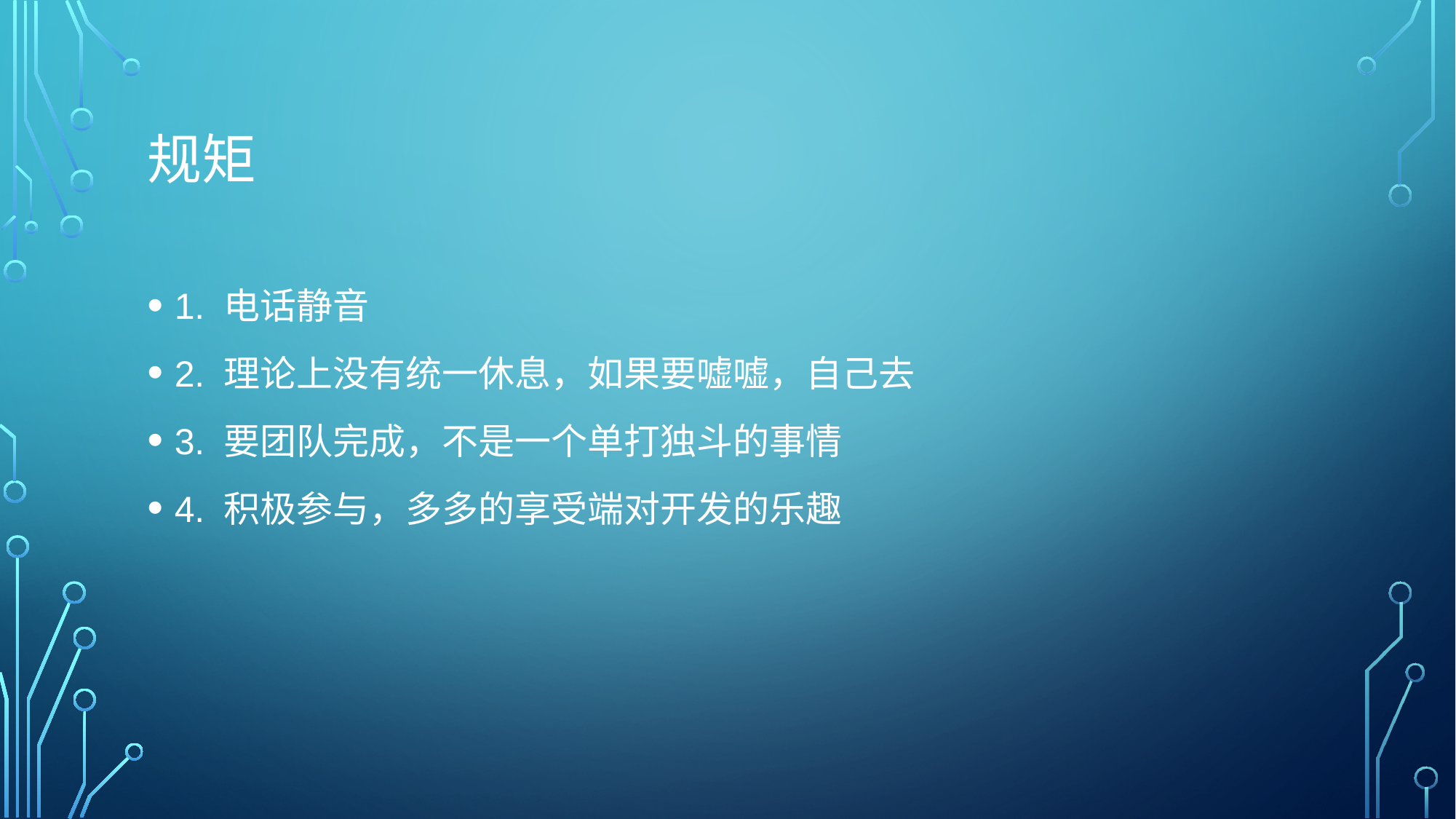

# 规矩
1. 电话静音
2. 理论上没有统一休息，如果要嘘嘘，自己去
3. 要团队完成，不是一个单打独斗的事情
4. 积极参与，多多的享受端对开发的乐趣